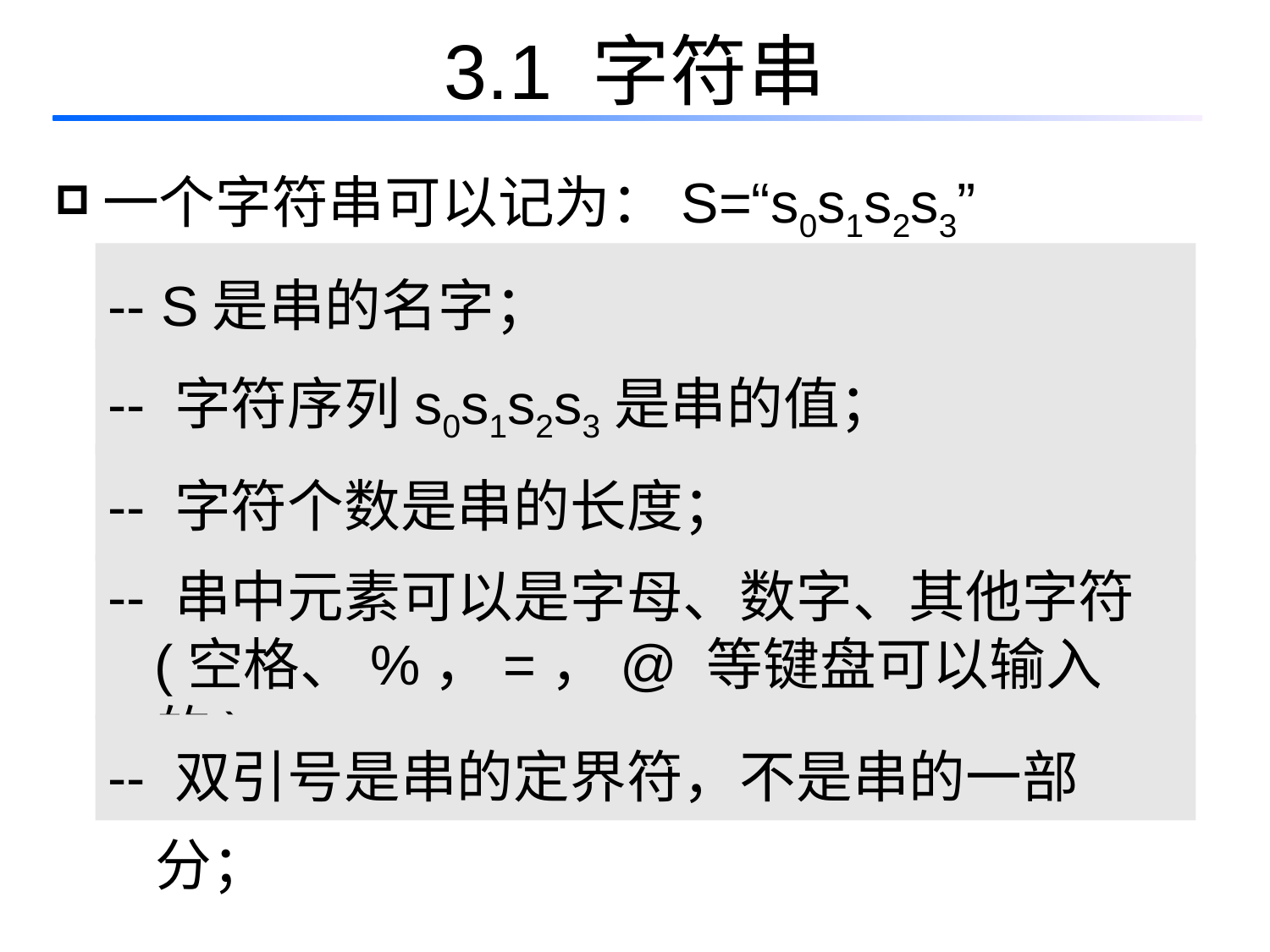

# 3.1 字符串

一个字符串可以记为：S=“s0s1s2s3”
-- S是串的名字；
-- 字符序列s0s1s2s3是串的值；
-- 字符个数是串的长度；
-- 串中元素可以是字母、数字、其他字符
   (空格、%，=，@ 等键盘可以输入的)
-- 双引号是串的定界符，不是串的一部分；